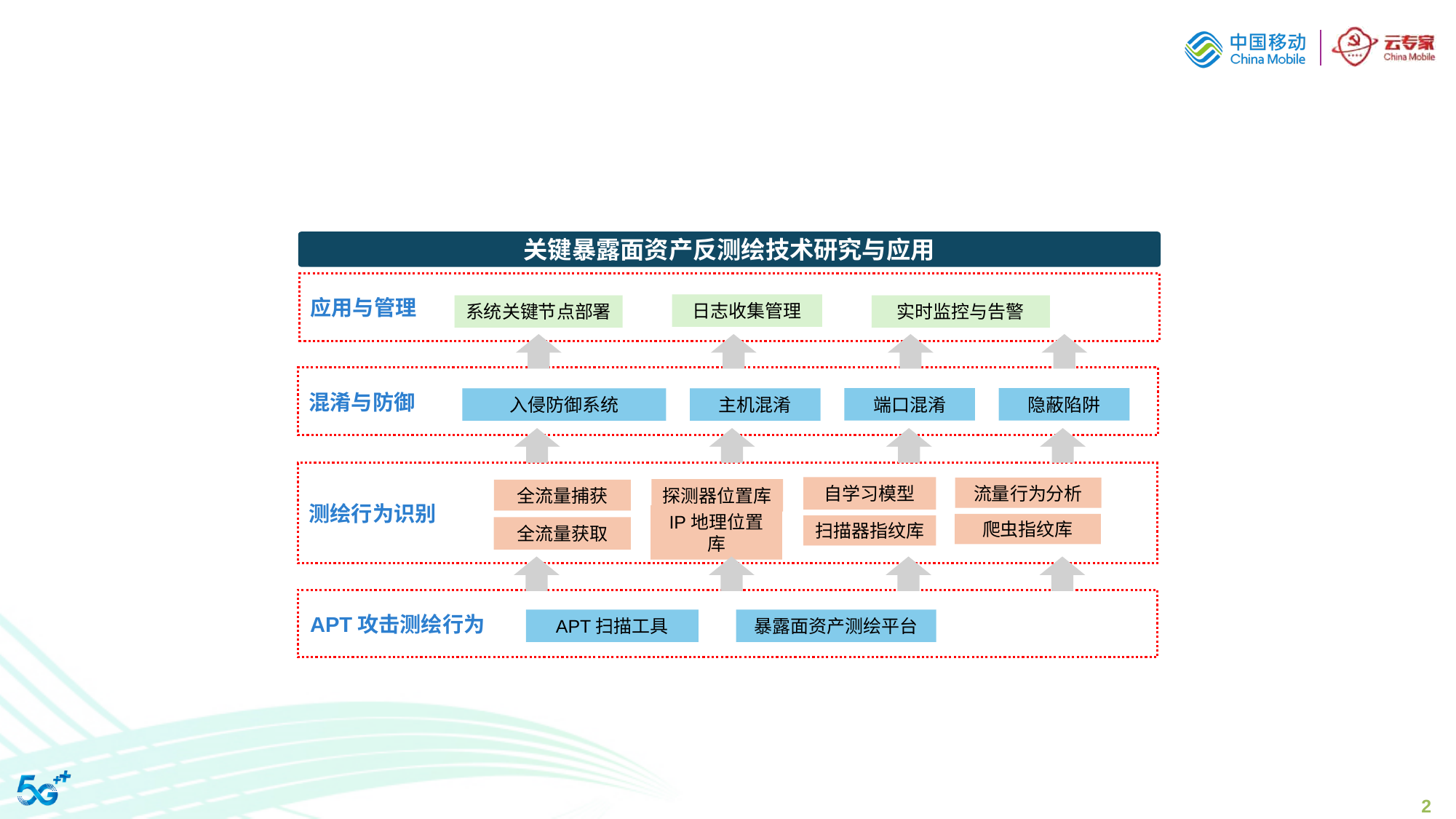

关键暴露面资产反测绘技术研究与应用

应用与管理
日志收集管理
实时监控与告警
系统关键节点部署

混淆与防御
端口混淆
隐蔽陷阱
入侵防御系统
主机混淆

自学习模型
流量行为分析
探测器位置库
全流量捕获
测绘行为识别
爬虫指纹库
扫描器指纹库
IP地理位置库
全流量获取

APT攻击测绘行为
APT扫描工具
暴露面资产测绘平台